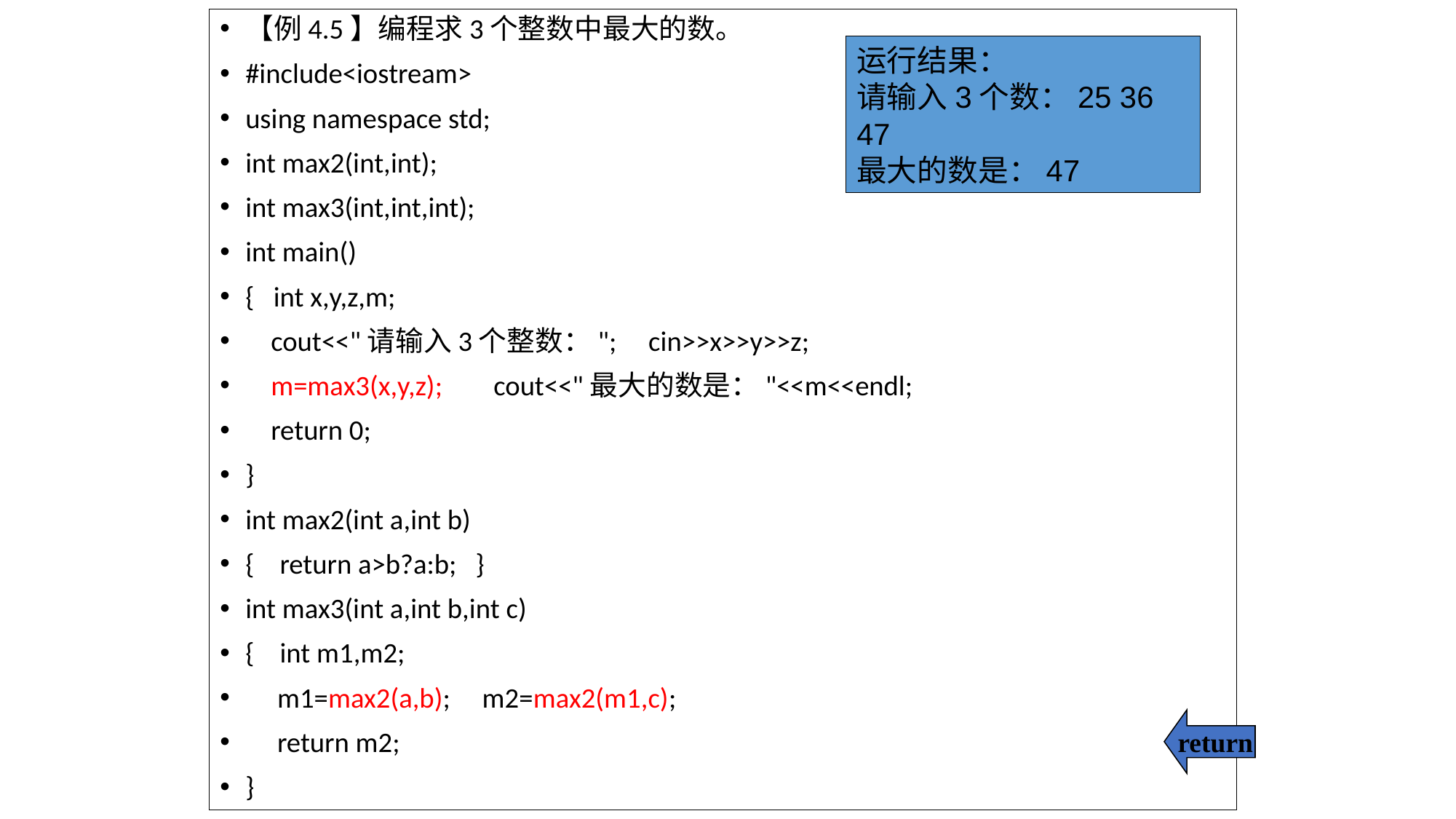

【例4.5】编程求3个整数中最大的数。
#include<iostream>
using namespace std;
int max2(int,int);
int max3(int,int,int);
int main()
{   int x,y,z,m;
    cout<<"请输入3个整数：";     cin>>x>>y>>z;
    m=max3(x,y,z);        cout<<"最大的数是："<<m<<endl;
    return 0;
}
int max2(int a,int b)
{    return a>b?a:b;   }
int max3(int a,int b,int c)
{    int m1,m2;
     m1=max2(a,b);     m2=max2(m1,c);
     return m2;
}
运行结果：
请输入3个数：25 36 47
最大的数是：47
return